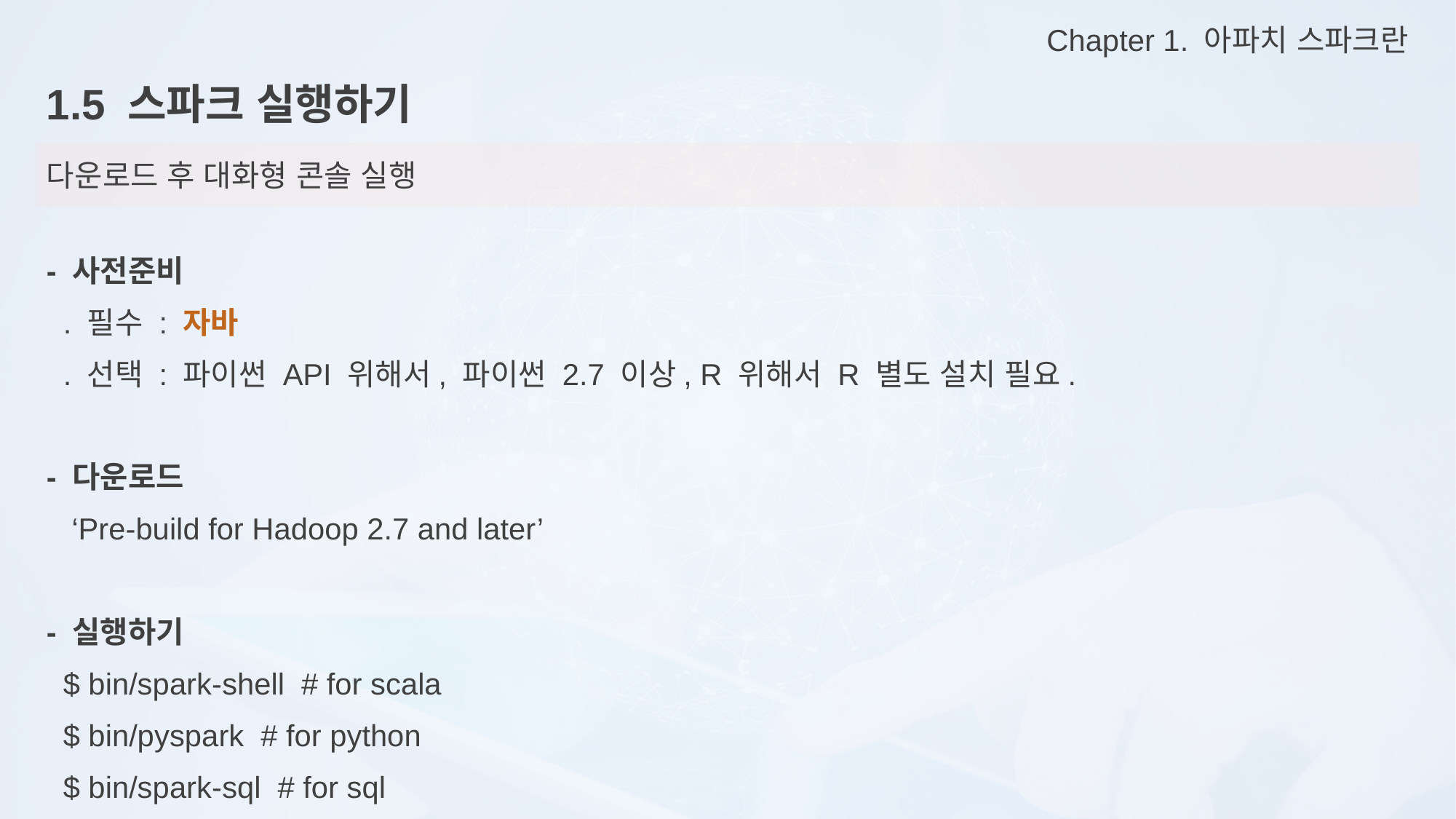

Chapter 1. 아파치 스파크란
1.5 스파크 실행하기
다운로드 후 대화형 콘솔 실행
- 사전준비
  . 필수 : 자바
  . 선택 : 파이썬 API 위해서, 파이썬 2.7 이상, R 위해서 R 별도 설치 필요.

- 다운로드
   ‘Pre-build for Hadoop 2.7 and later’

- 실행하기
  $ bin/spark-shell  # for scala
  $ bin/pyspark  # for python
  $ bin/spark-sql  # for sql